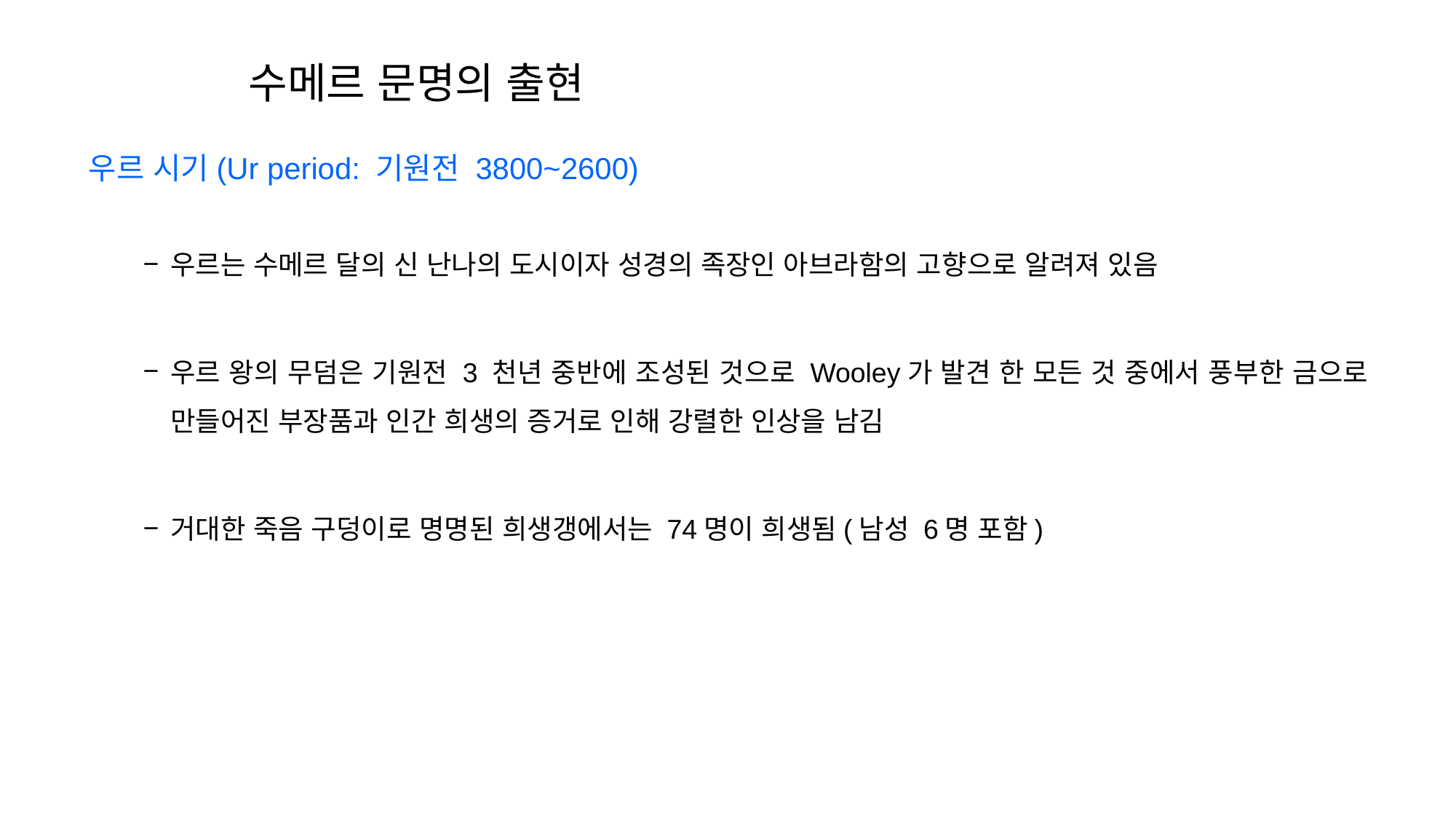

수메르 문명의 출현
우르 시기(Ur period: 기원전 3800~2600)

우르는 수메르 달의 신 난나의 도시이자 성경의 족장인 아브라함의 고향으로 알려져 있음

우르 왕의 무덤은 기원전 3 천년 중반에 조성된 것으로 Wooley가 발견 한 모든 것 중에서 풍부한 금으로 만들어진 부장품과 인간 희생의 증거로 인해 강렬한 인상을 남김

거대한 죽음 구덩이로 명명된 희생갱에서는 74명이 희생됨(남성 6명 포함)